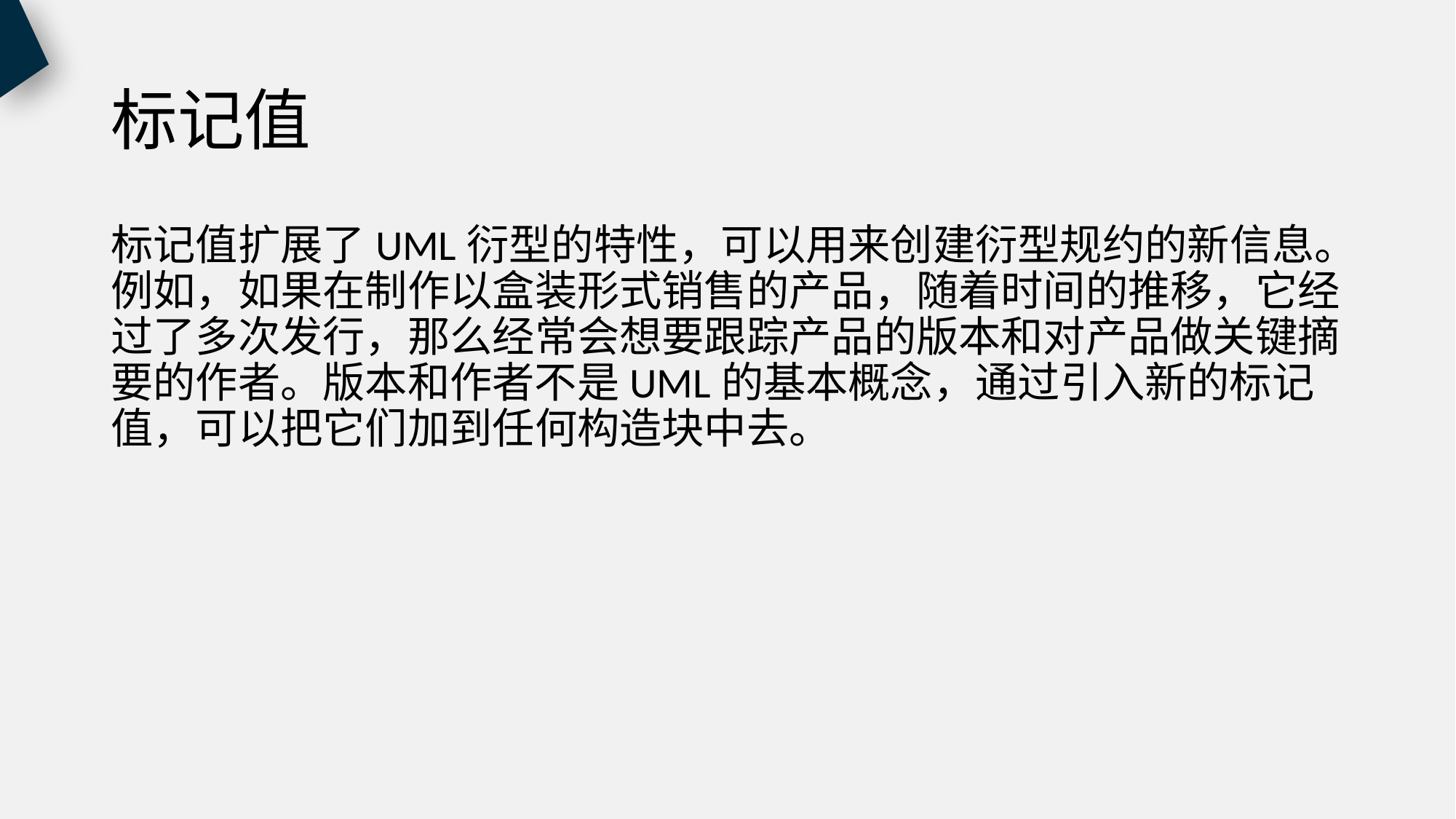

# 标记值
标记值扩展了UML衍型的特性，可以用来创建衍型规约的新信息。例如，如果在制作以盒装形式销售的产品，随着时间的推移，它经过了多次发行，那么经常会想要跟踪产品的版本和对产品做关键摘要的作者。版本和作者不是UML的基本概念，通过引入新的标记值，可以把它们加到任何构造块中去。